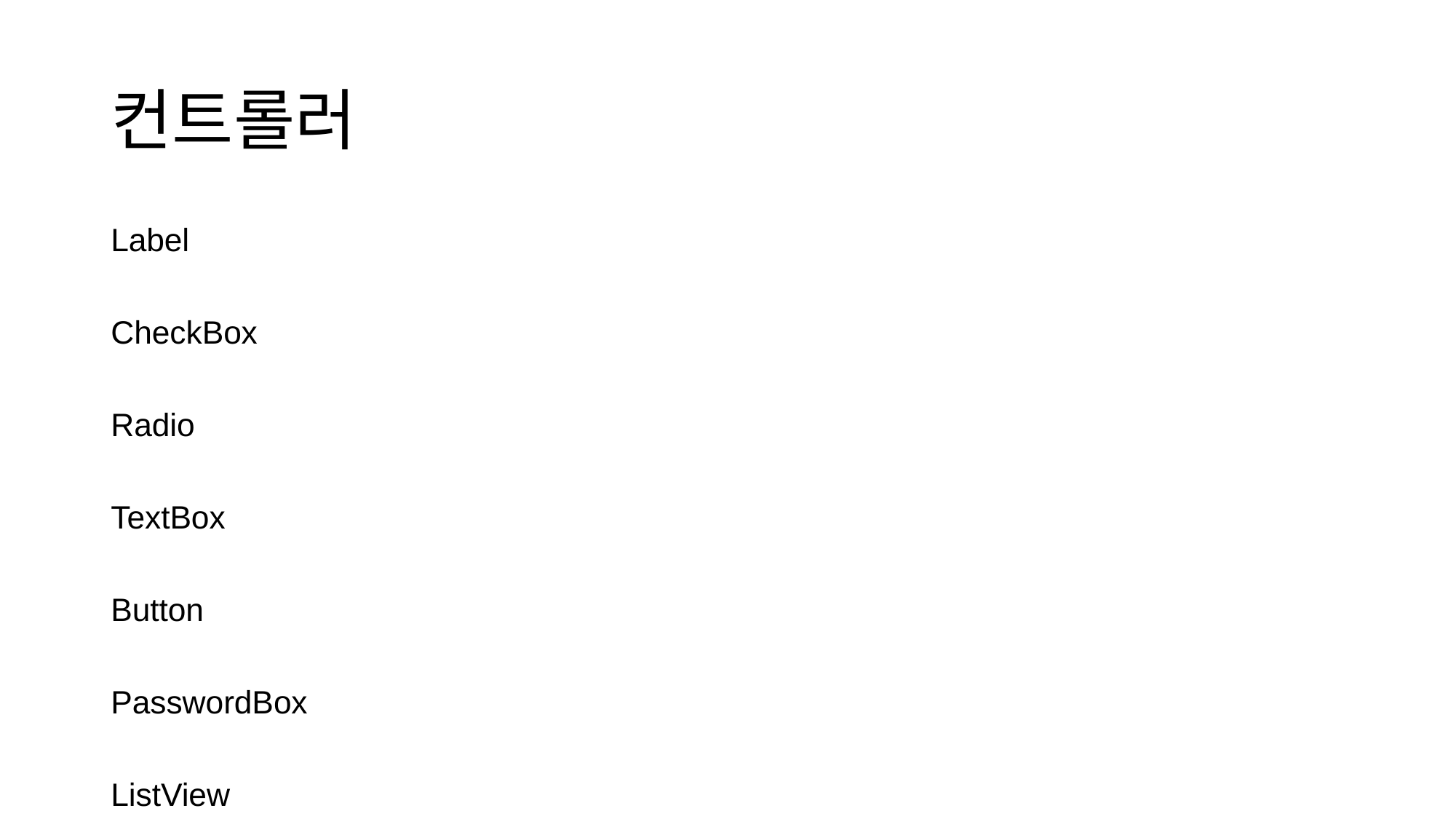

# 컨트롤러
Label

CheckBox

Radio

TextBox

Button

PasswordBox

ListView